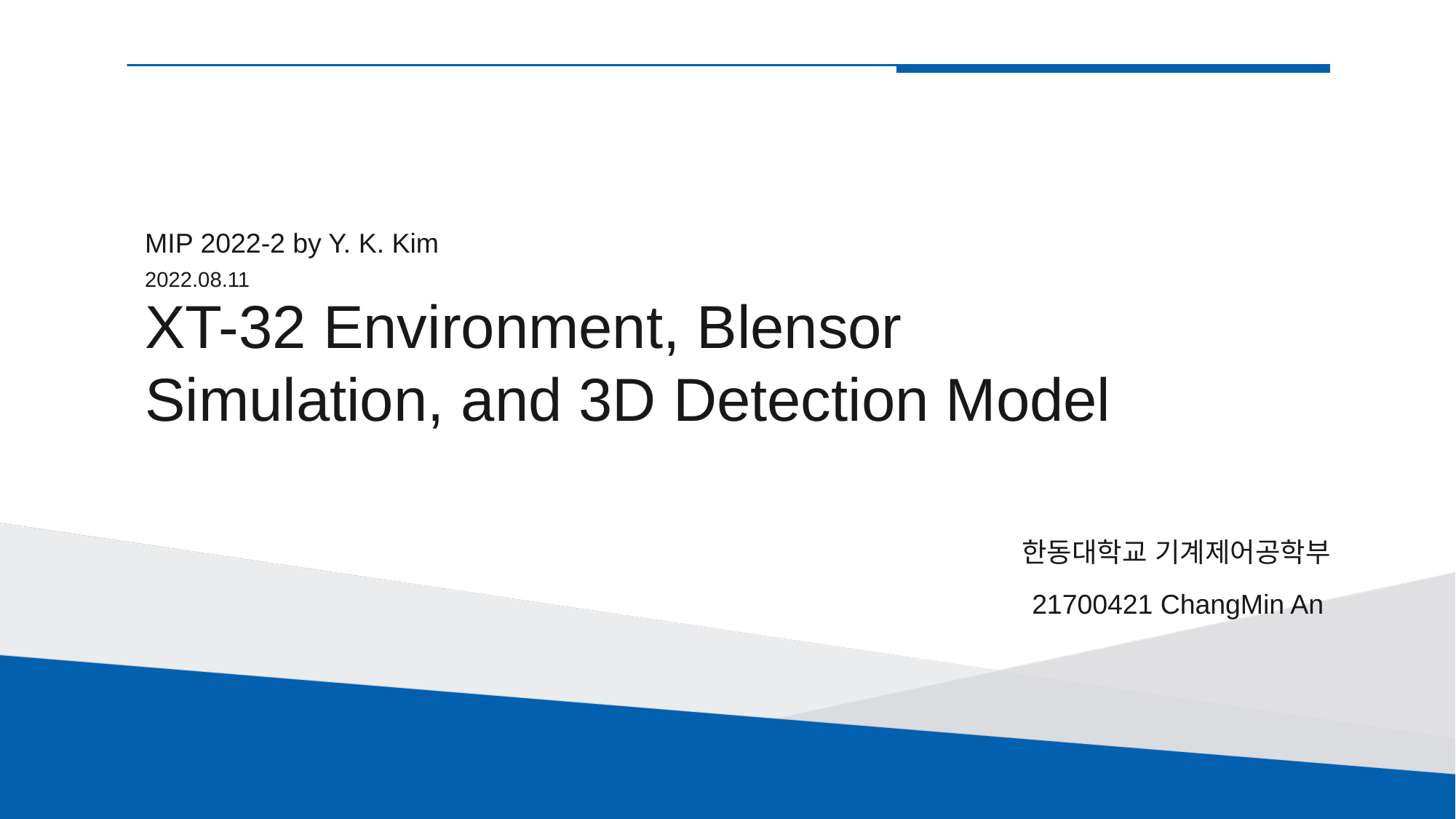

MIP 2022-2 by Y. K. Kim
2022.08.11
XT-32 Environment, Blensor Simulation, and 3D Detection Model
한동대학교 기계제어공학부
21700421 ChangMin An